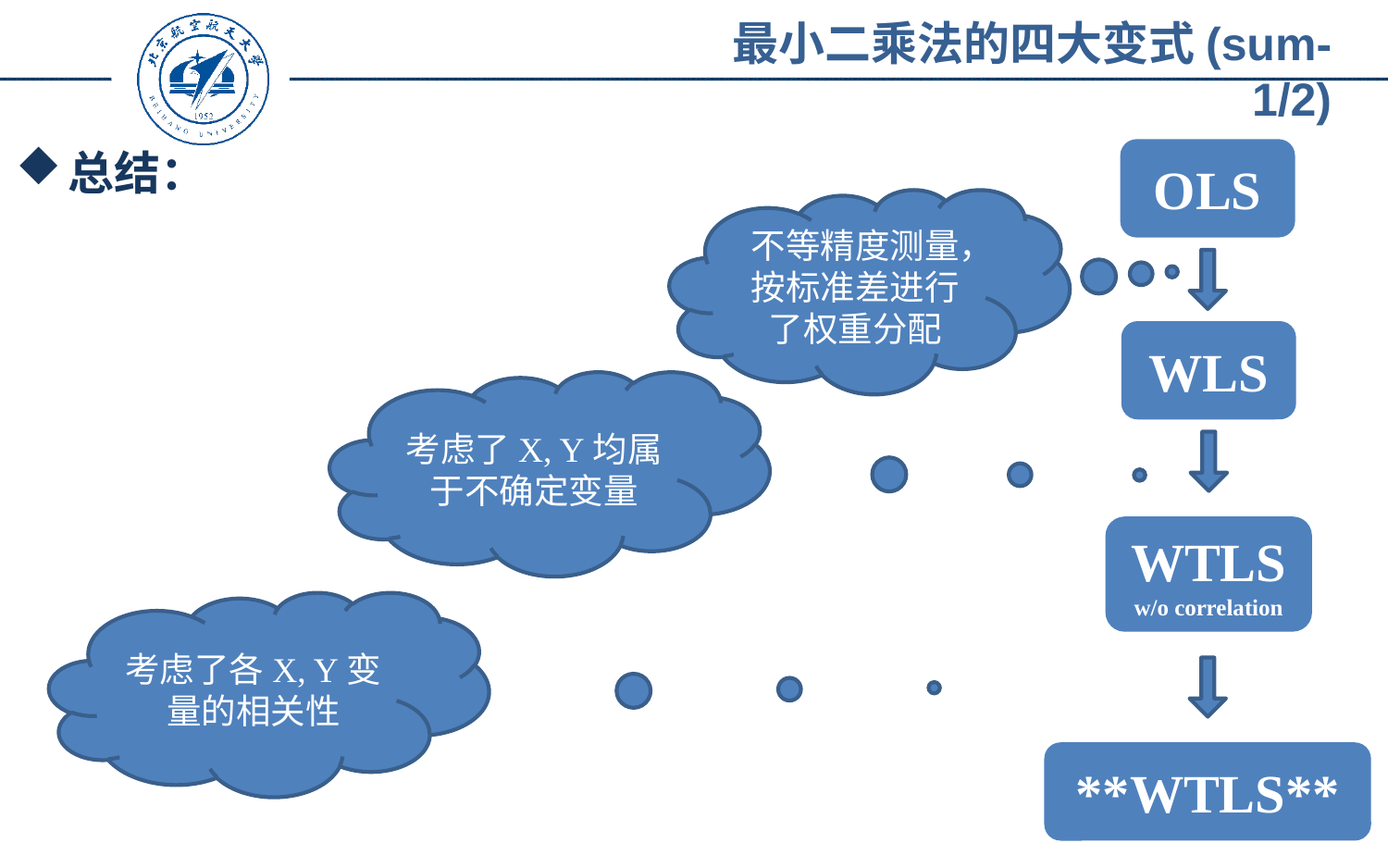

最小二乘法的四大变式(sum-1/2)
总结：

OLS
不等精度测量，按标准差进行了权重分配

WLS
考虑了X, Y均属于不确定变量

WTLS
w/o correlation
考虑了各X, Y变量的相关性

**WTLS**